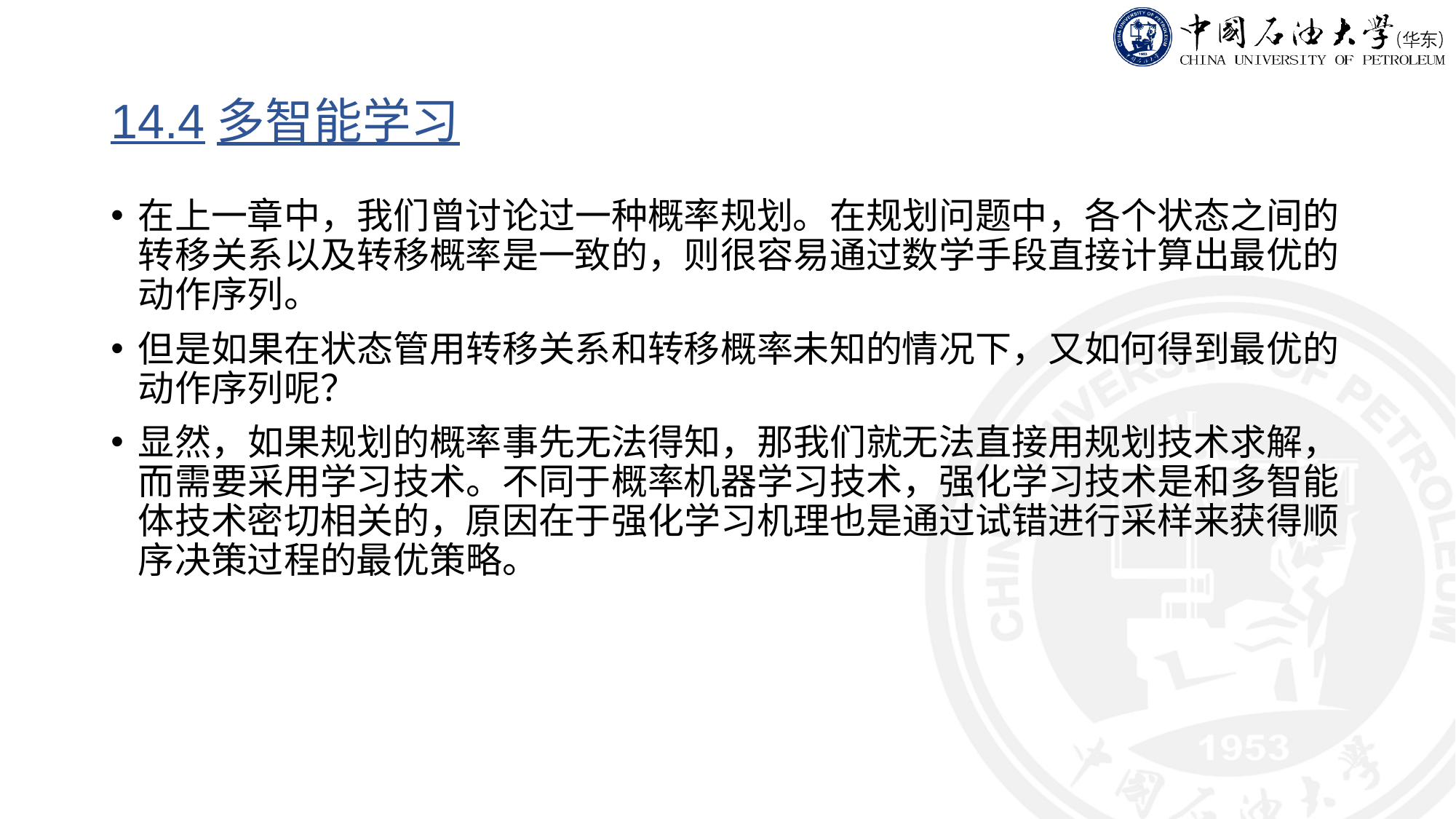

# 14.4多智能学习
在上一章中，我们曾讨论过一种概率规划。在规划问题中，各个状态之间的转移关系以及转移概率是一致的，则很容易通过数学手段直接计算出最优的动作序列。
但是如果在状态管用转移关系和转移概率未知的情况下，又如何得到最优的动作序列呢？
显然，如果规划的概率事先无法得知，那我们就无法直接用规划技术求解，而需要采用学习技术。不同于概率机器学习技术，强化学习技术是和多智能体技术密切相关的，原因在于强化学习机理也是通过试错进行采样来获得顺序决策过程的最优策略。